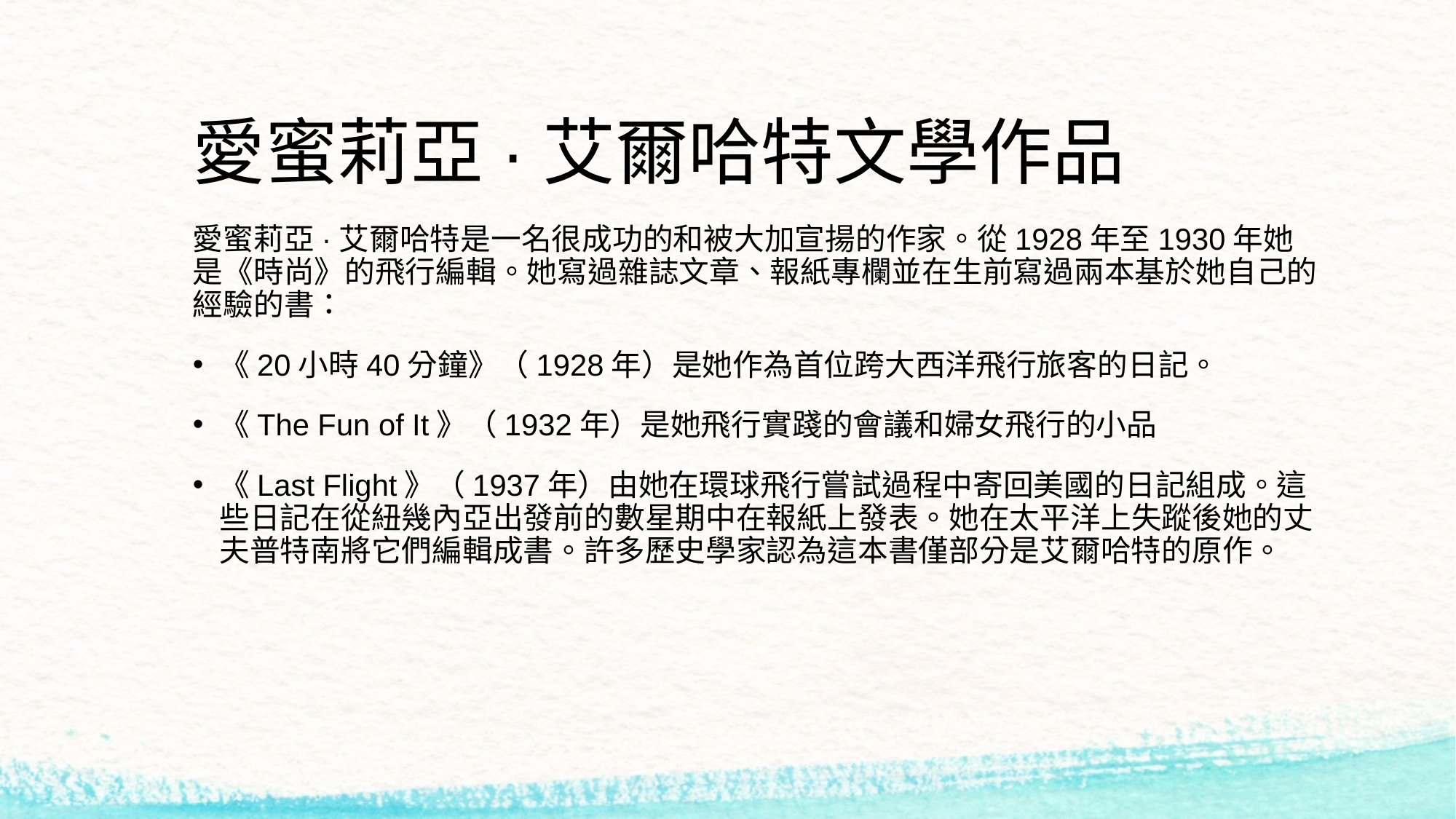

# 愛蜜莉亞·艾爾哈特文學作品
愛蜜莉亞·艾爾哈特是一名很成功的和被大加宣揚的作家。從1928年至1930年她是《時尚》的飛行編輯。她寫過雜誌文章、報紙專欄並在生前寫過兩本基於她自己的經驗的書：
《20小時40分鐘》（1928年）是她作為首位跨大西洋飛行旅客的日記。
《The Fun of It》（1932年）是她飛行實踐的會議和婦女飛行的小品
《Last Flight》（1937年）由她在環球飛行嘗試過程中寄回美國的日記組成。這些日記在從紐幾內亞出發前的數星期中在報紙上發表。她在太平洋上失蹤後她的丈夫普特南將它們編輯成書。許多歷史學家認為這本書僅部分是艾爾哈特的原作。